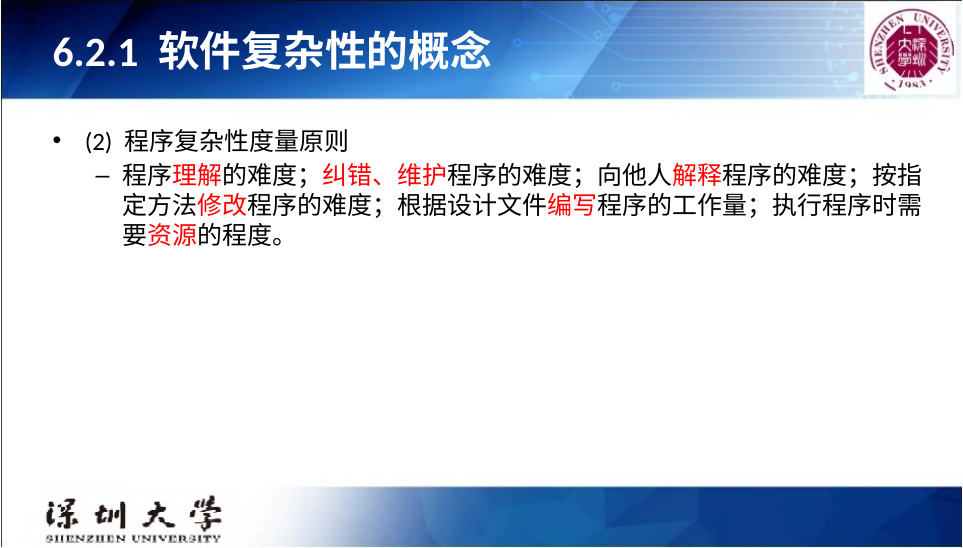

# 6.2.1 软件复杂性的概念
(2) 程序复杂性度量原则
程序理解的难度；纠错、维护程序的难度；向他人解释程序的难度；按指定方法修改程序的难度；根据设计文件编写程序的工作量；执行程序时需要资源的程度。
210